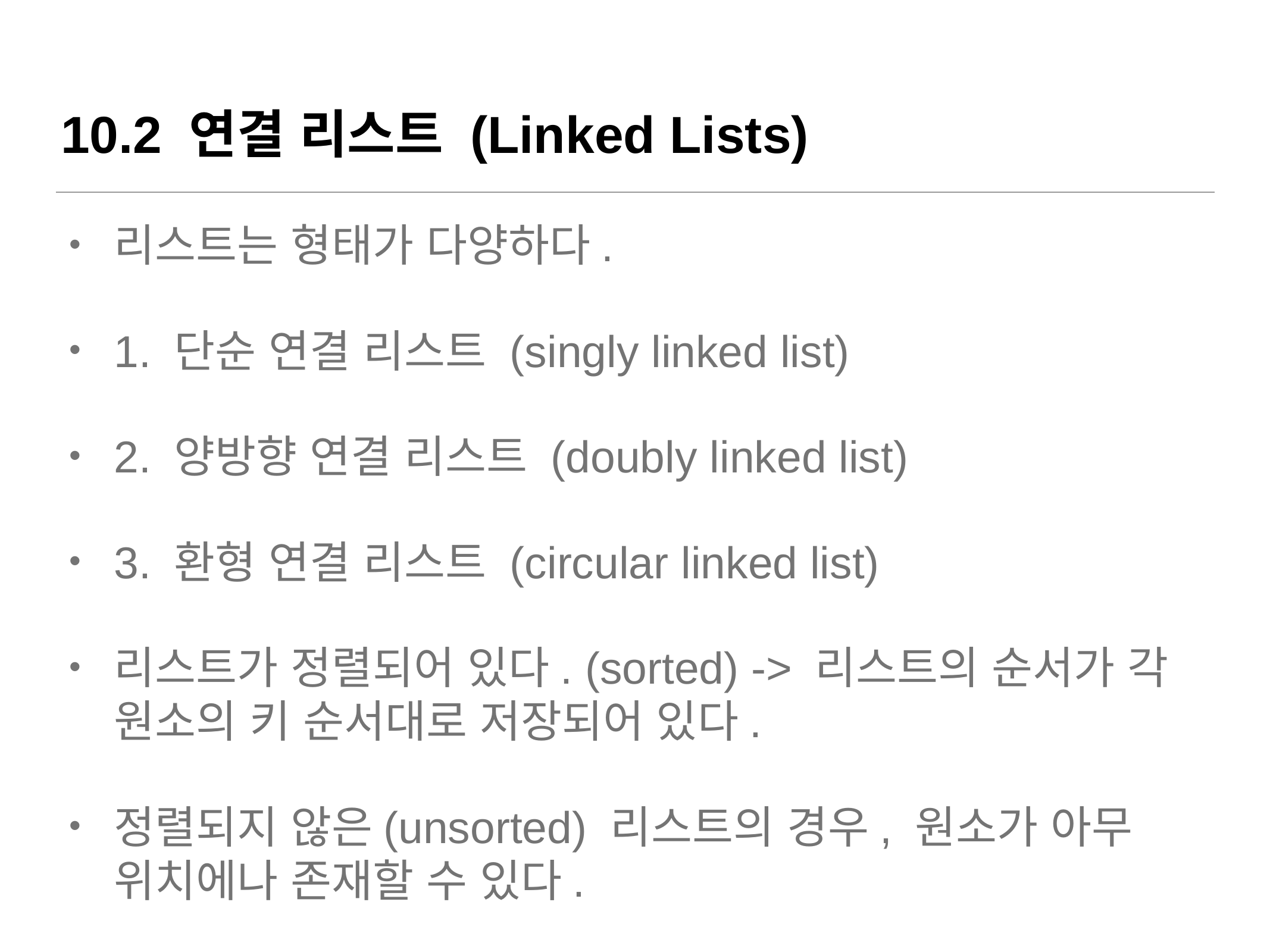

# 10.2 연결 리스트 (Linked Lists)
리스트는 형태가 다양하다.
1. 단순 연결 리스트 (singly linked list)
2. 양방향 연결 리스트 (doubly linked list)
3. 환형 연결 리스트 (circular linked list)
리스트가 정렬되어 있다. (sorted) -> 리스트의 순서가 각 원소의 키 순서대로 저장되어 있다.
정렬되지 않은(unsorted) 리스트의 경우, 원소가 아무 위치에나 존재할 수 있다.